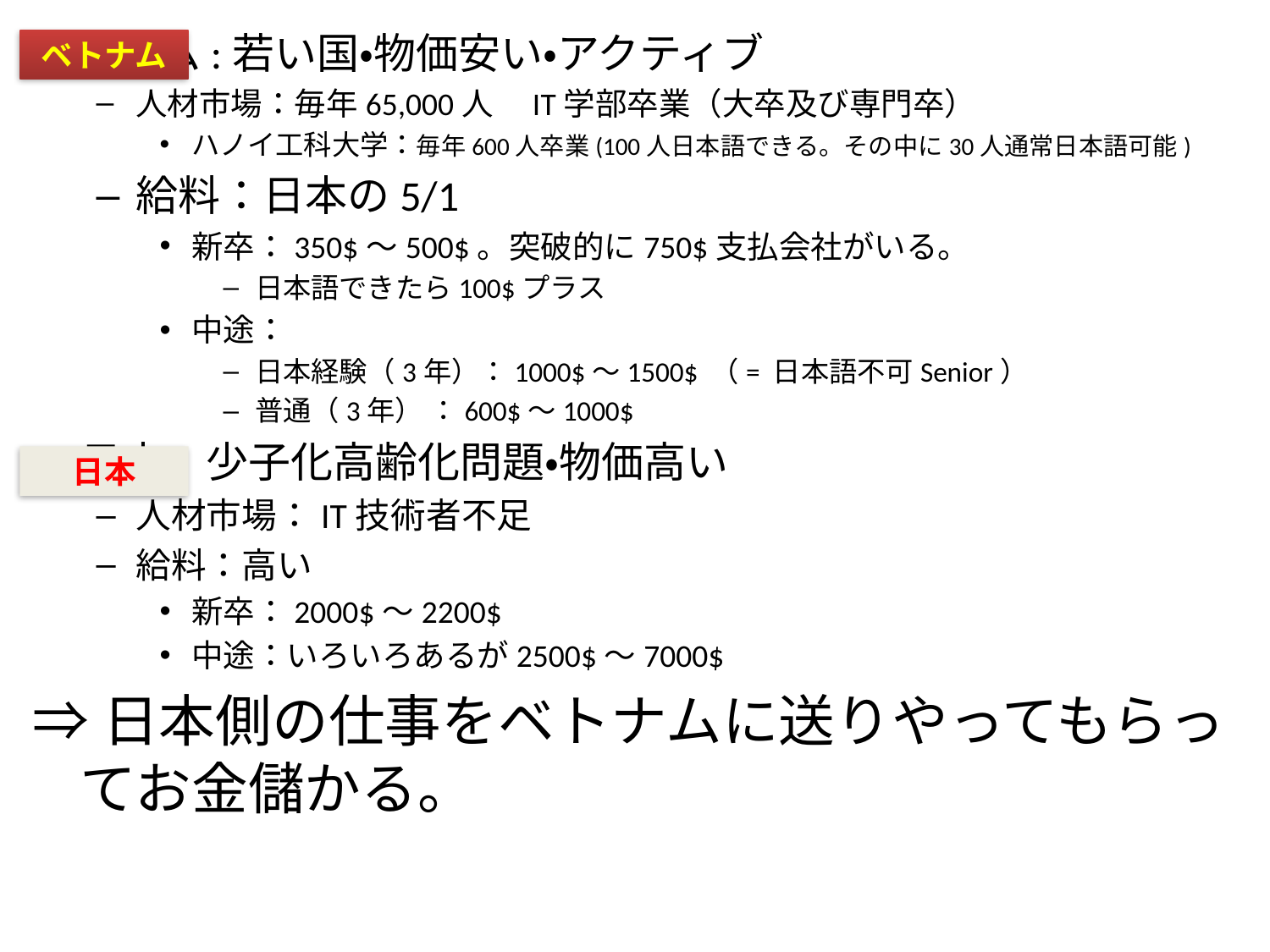

ベトナム:若い国・物価安い・アクティブ
人材市場：毎年65,000人　IT学部卒業（大卒及び専門卒）
ハノイ工科大学：毎年600人卒業(100人日本語できる。その中に30人通常日本語可能)
給料：日本の5/1
新卒：350$～500$。突破的に750$支払会社がいる。
日本語できたら100$プラス
中途：
日本経験（3年）：1000$～1500$ （= 日本語不可Senior）
普通（3年） ：600$～1000$
日本: 少子化高齢化問題・物価高い
人材市場：IT技術者不足
給料：高い
新卒：2000$～2200$
中途：いろいろあるが2500$～7000$
⇒日本側の仕事をベトナムに送りやってもらってお金儲かる。

ベトナム
日本